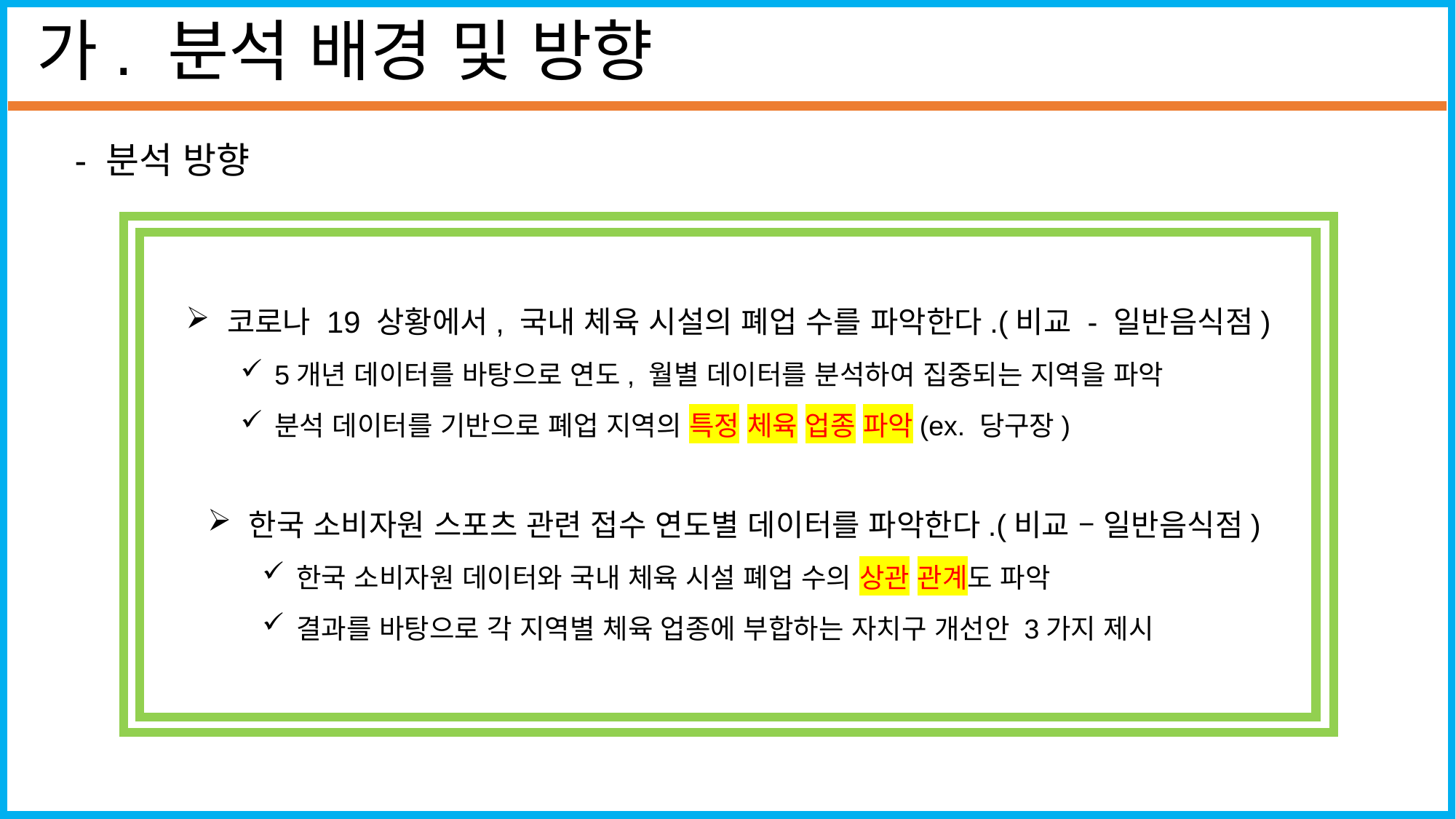

가. 분석 배경 및 방향
- 분석 방향

코로나 19 상황에서, 국내 체육 시설의 폐업 수를 파악한다.(비교 - 일반음식점)

5개년 데이터를 바탕으로 연도, 월별 데이터를 분석하여 집중되는 지역을 파악

분석 데이터를 기반으로 폐업 지역의 특정 체육 업종 파악(ex. 당구장)
한국 소비자원 스포츠 관련 접수 연도별 데이터를 파악한다.(비교 – 일반음식점)

한국 소비자원 데이터와 국내 체육 시설 폐업 수의 상관 관계도 파악

결과를 바탕으로 각 지역별 체육 업종에 부합하는 자치구 개선안 3가지 제시